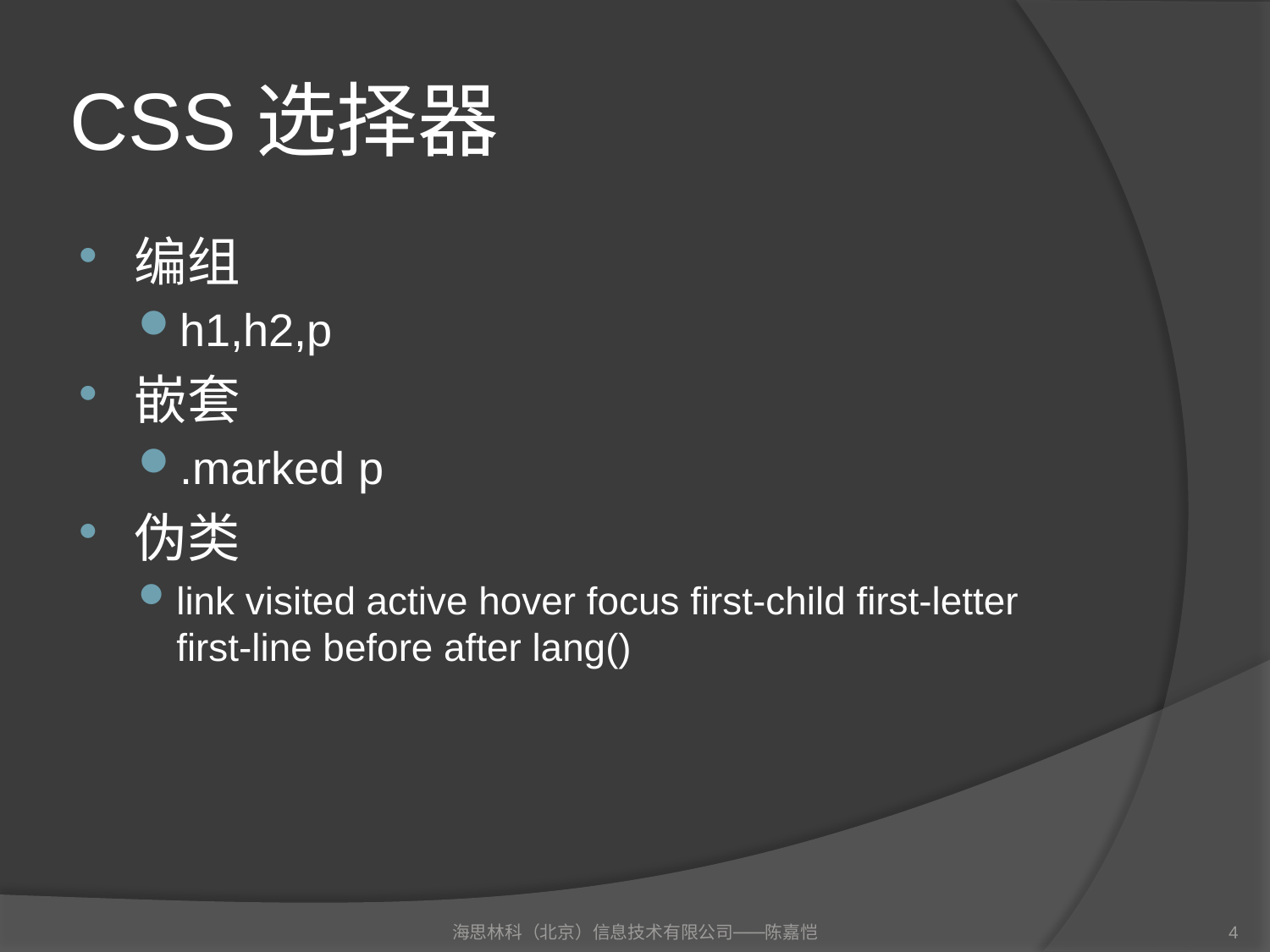

# CSS选择器
编组
h1,h2,p
嵌套
.marked p
伪类
link visited active hover focus first-child first-letter first-line before after lang()
海思林科（北京）信息技术有限公司——陈嘉恺
4